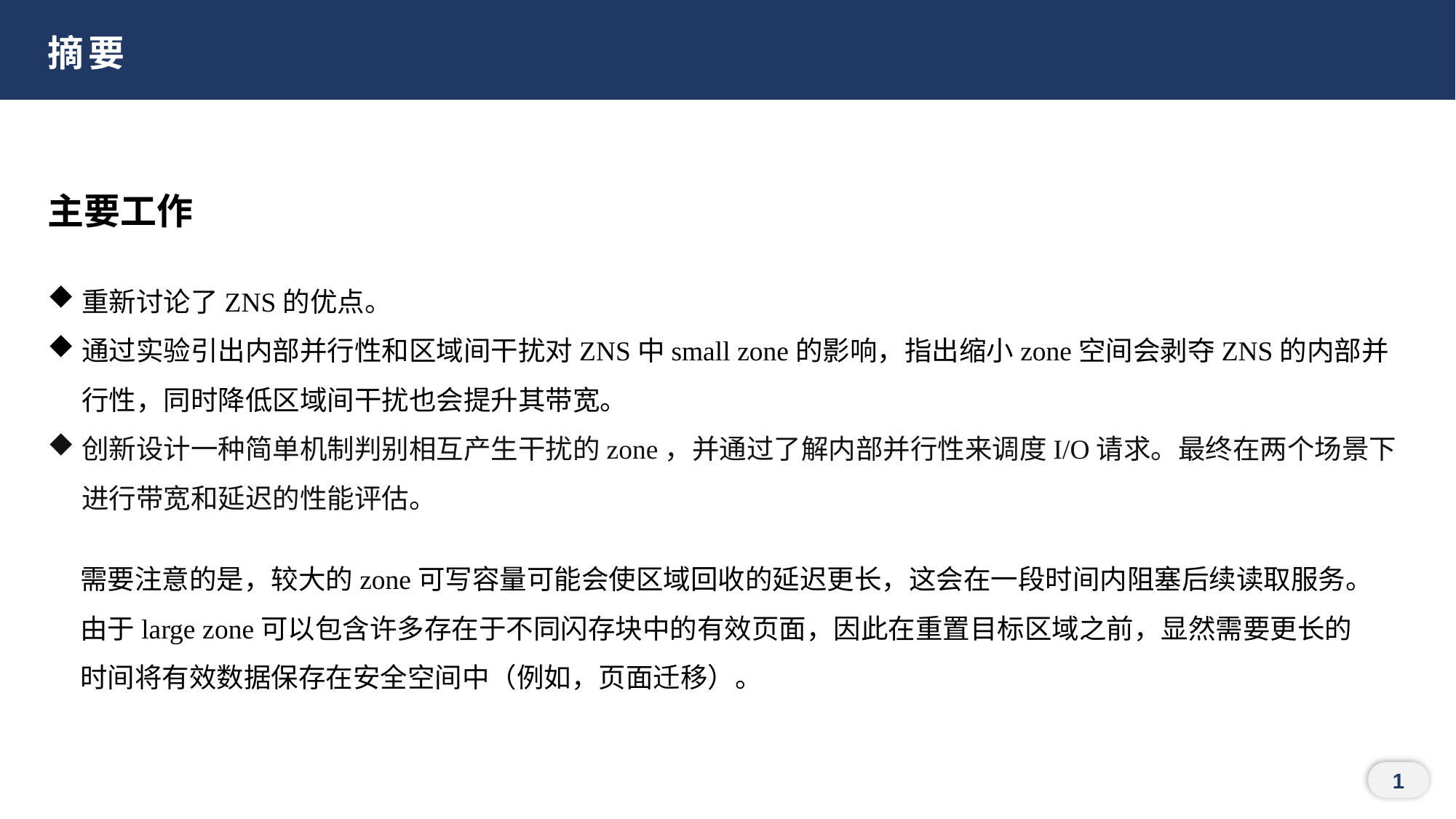

摘要
主要工作
重新讨论了ZNS的优点。
通过实验引出内部并行性和区域间干扰对ZNS中small zone的影响，指出缩小zone空间会剥夺ZNS的内部并行性，同时降低区域间干扰也会提升其带宽。
创新设计一种简单机制判别相互产生干扰的zone，并通过了解内部并行性来调度I/O请求。最终在两个场景下进行带宽和延迟的性能评估。
需要注意的是，较大的zone可写容量可能会使区域回收的延迟更长，这会在一段时间内阻塞后续读取服务。由于large zone可以包含许多存在于不同闪存块中的有效页面，因此在重置目标区域之前，显然需要更长的时间将有效数据保存在安全空间中（例如，页面迁移）。
1